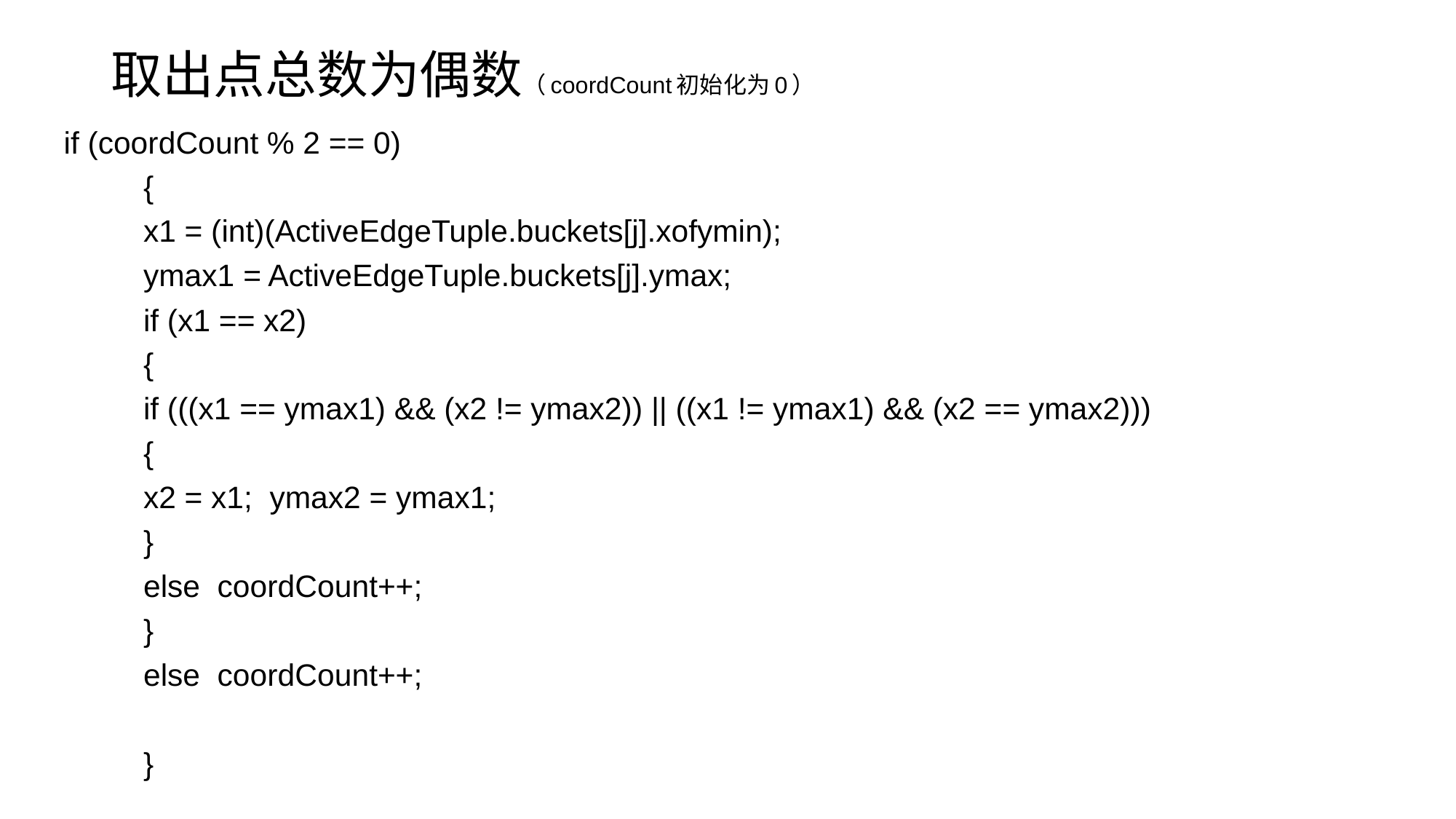

# 取出点总数为偶数（coordCount初始化为0）
if (coordCount % 2 == 0)
	{
		x1 = (int)(ActiveEdgeTuple.buckets[j].xofymin);
		ymax1 = ActiveEdgeTuple.buckets[j].ymax;
		if (x1 == x2)
		{
			if (((x1 == ymax1) && (x2 != ymax2)) || ((x1 != ymax1) && (x2 == ymax2)))
			{
				x2 = x1;  ymax2 = ymax1;
			}
		else  coordCount++;
		}
		else  coordCount++;

	}